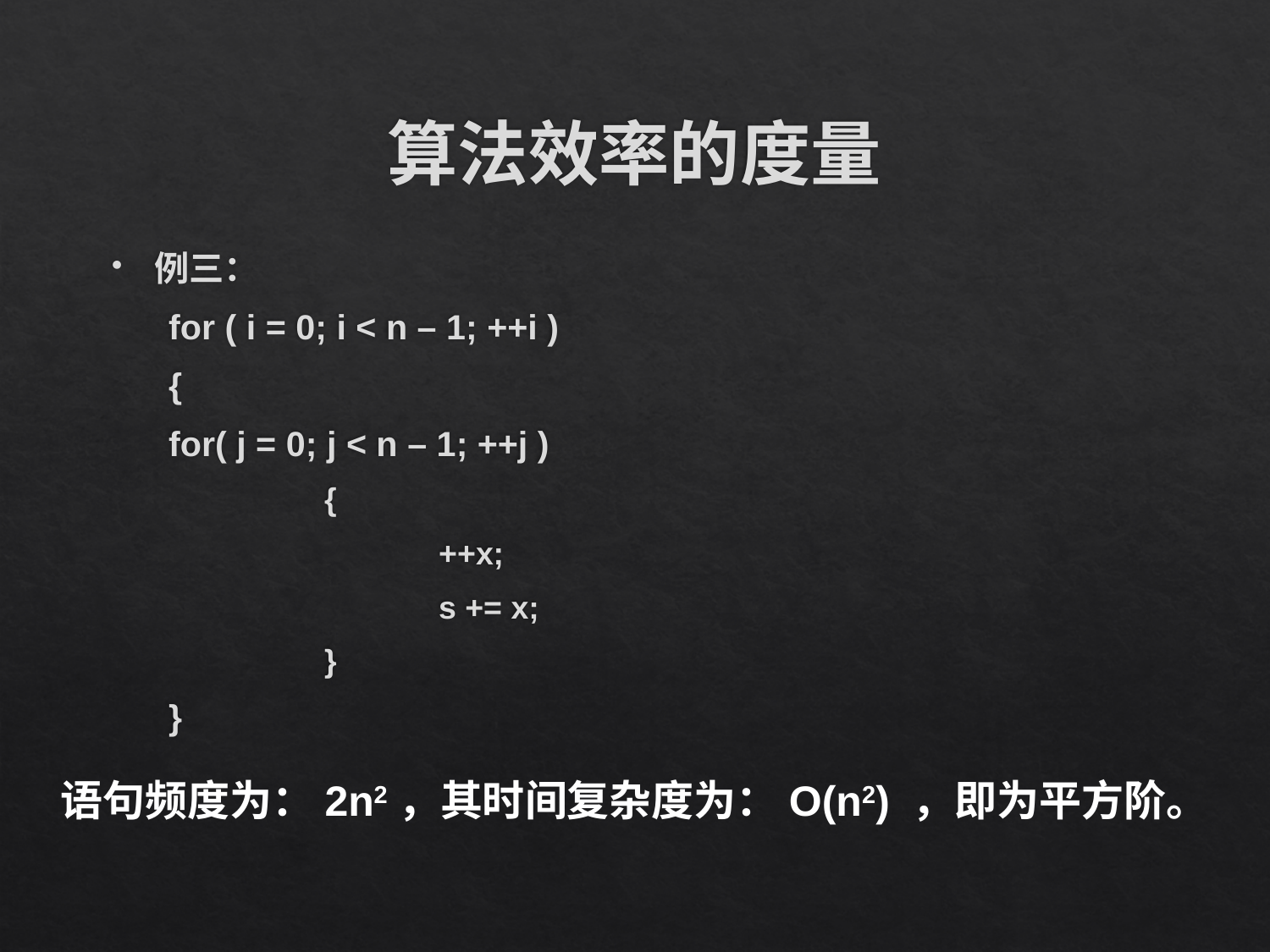

# 算法效率的度量
例三：
for ( i = 0; i < n – 1; ++i )
{
		for( j = 0; j < n – 1; ++j )
	{
		++x;
		s += x;
	}
}

语句频度为：2n2，其时间复杂度为：O(n2) ，即为平方阶。